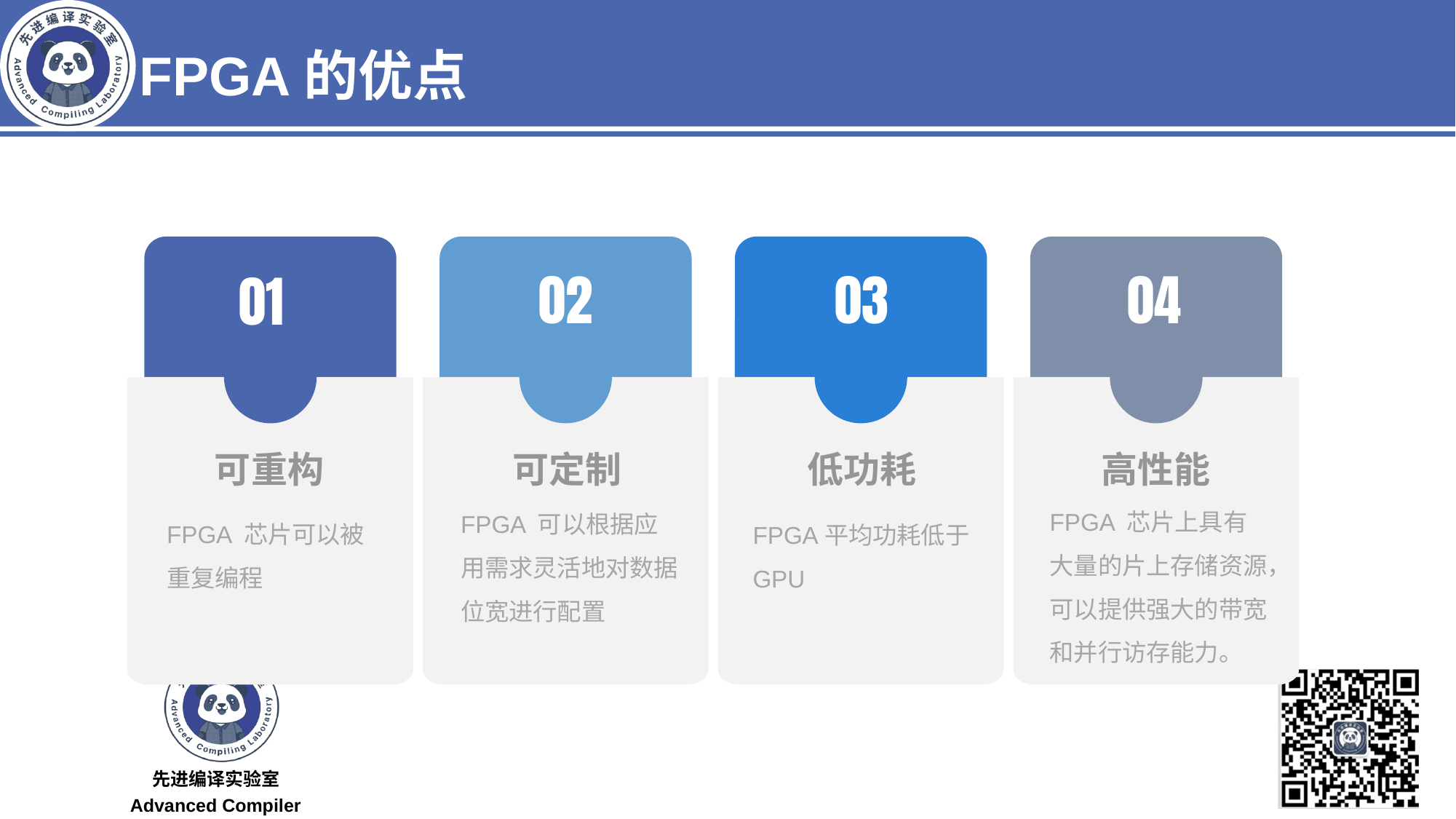

FPGA的优点

02
03
04
01

可重构
可定制
低功耗
高性能
FPGA 芯片上具有大量的片上存储资源，可以提供强大的带宽和并行访存能力。
FPGA 可以根据应用需求灵活地对数据位宽进行配置
FPGA 芯片可以被重复编程
FPGA平均功耗低于GPU